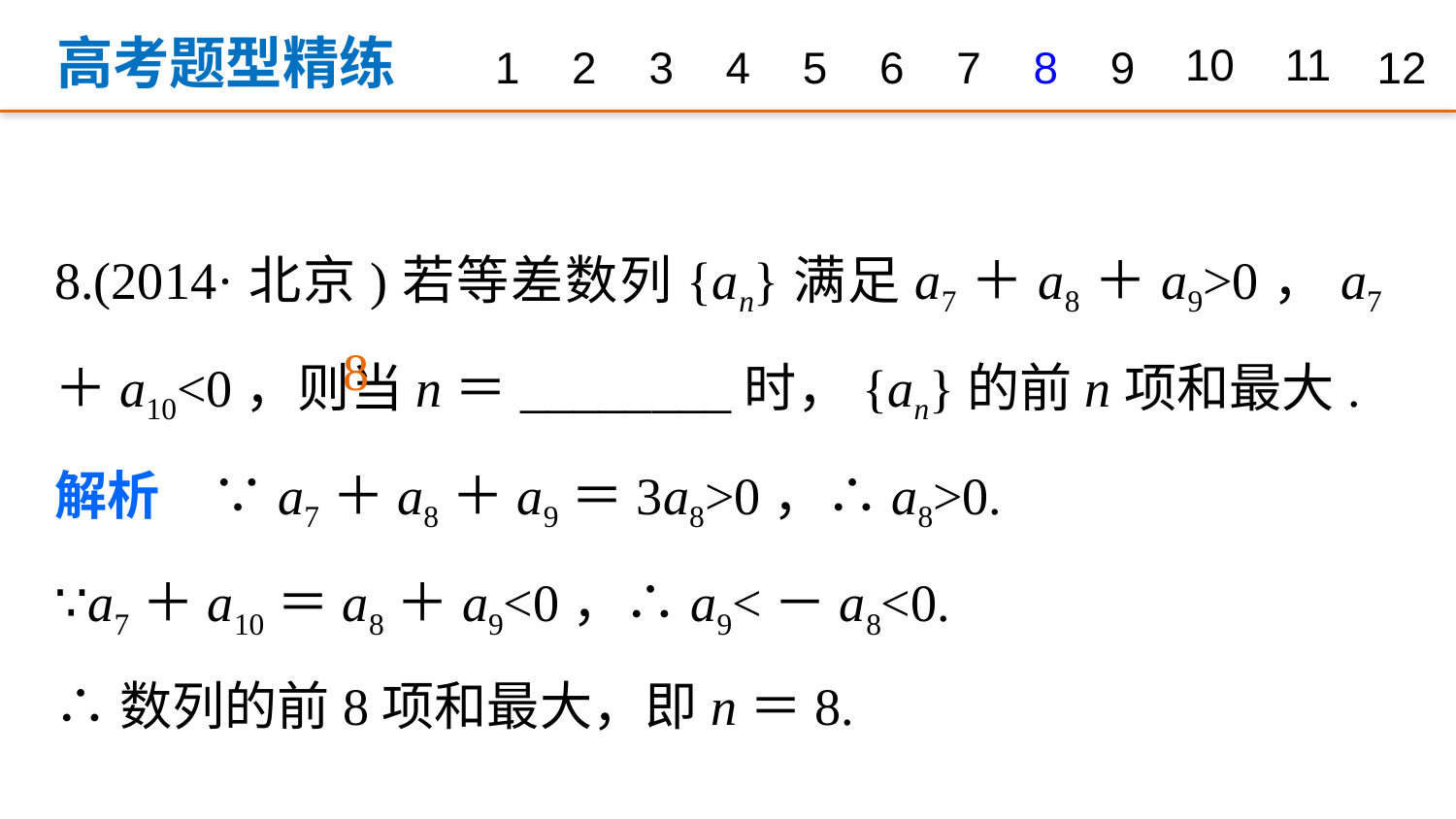

高考题型精练
1
2
3
4
5
6
7
8
9
10
11
12
8.(2014·北京)若等差数列{an}满足a7＋a8＋a9>0，a7＋a10<0，则当n＝________时，{an}的前n项和最大.
解析　∵a7＋a8＋a9＝3a8>0，∴a8>0.
∵a7＋a10＝a8＋a9<0，∴a9<－a8<0.
∴数列的前8项和最大，即n＝8.
8